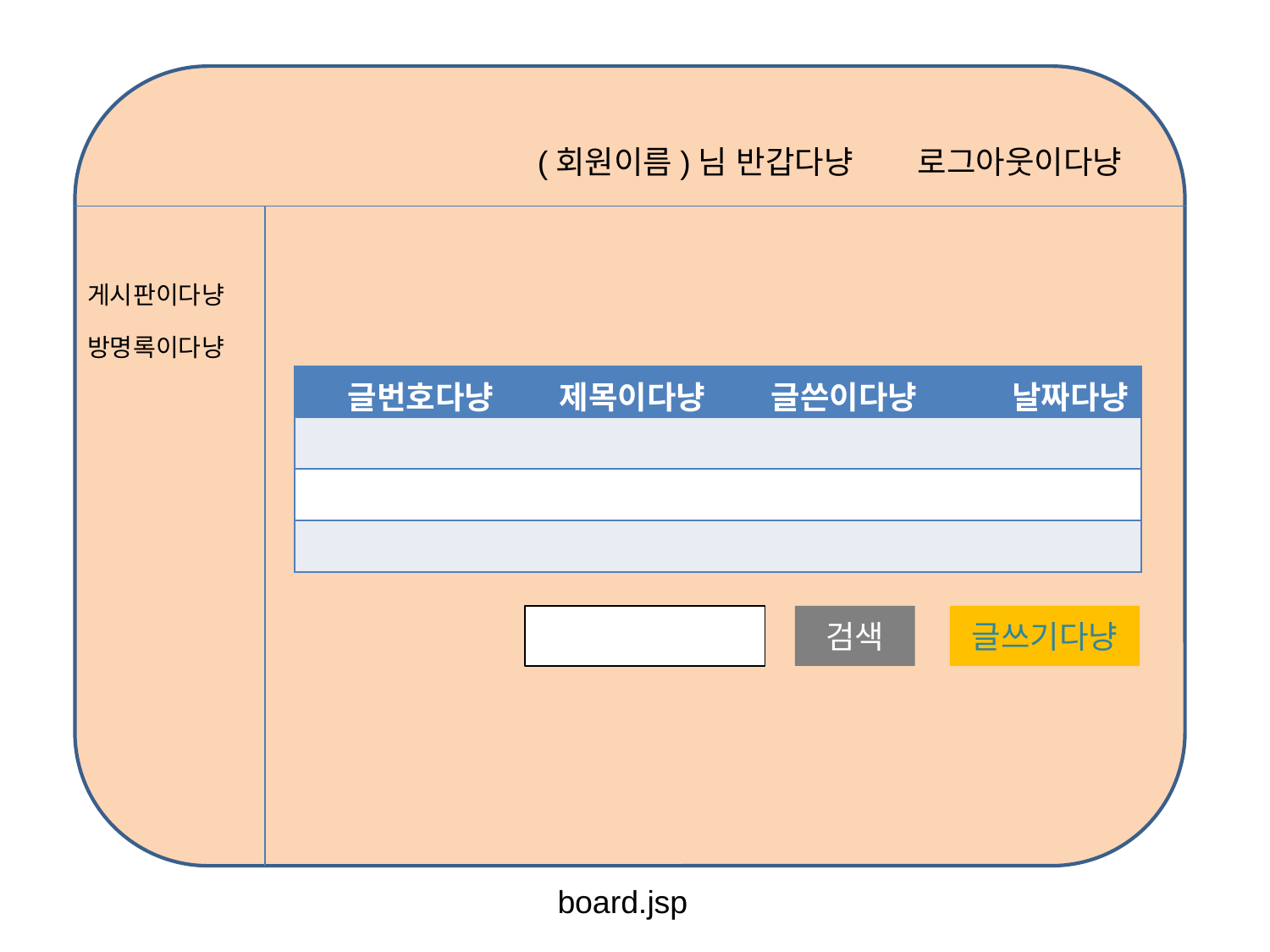

(회원이름)님 반갑다냥
로그아웃이다냥
게시판이다냥
방명록이다냥
| 글번호다냥 | 제목이다냥 | 글쓴이다냥 | 날짜다냥 |
| --- | --- | --- | --- |
|  |  |  |  |
|  |  |  |  |
|  |  |  |  |

검색
글쓰기다냥
board.jsp